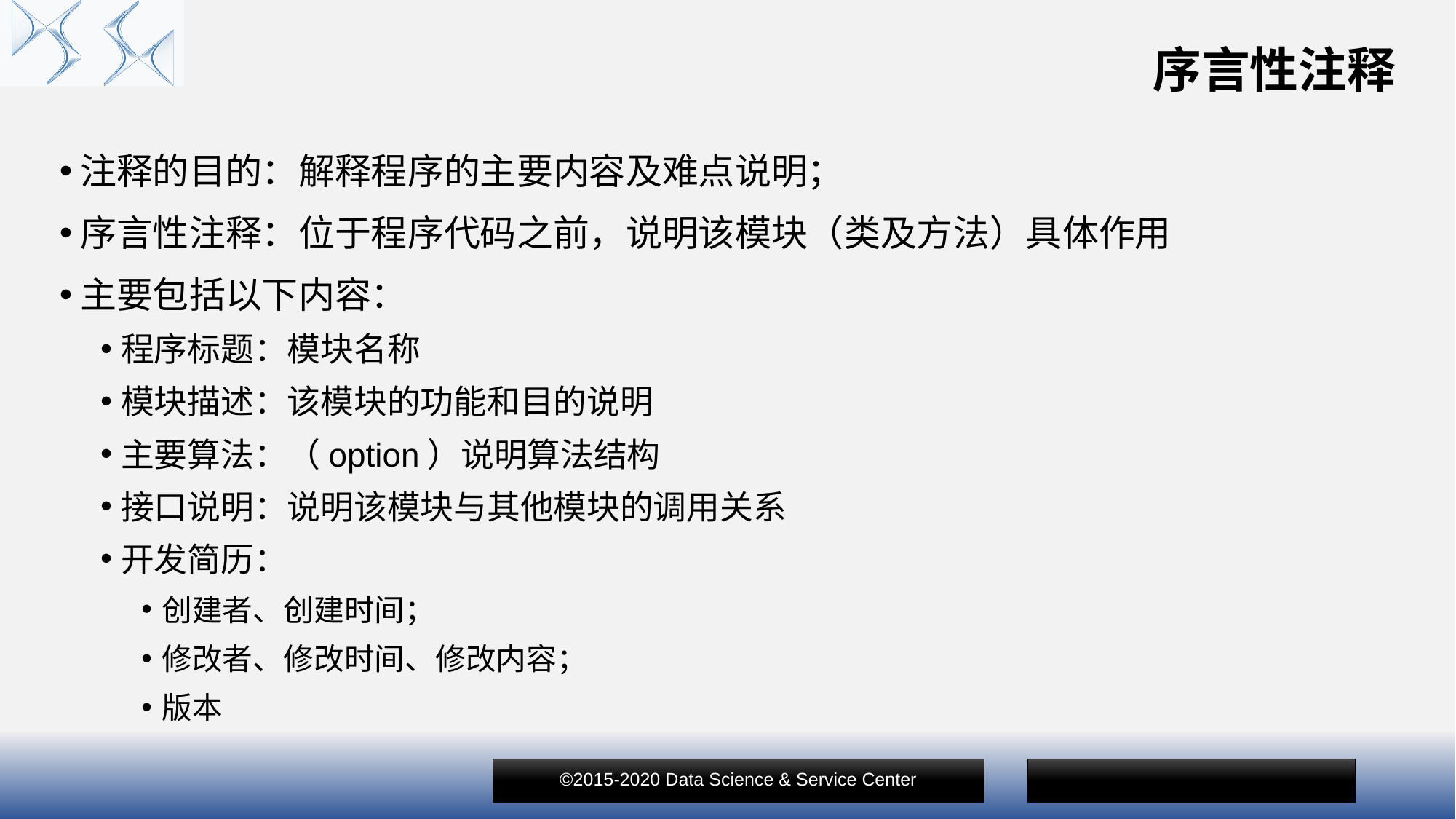

# 序言性注释
注释的目的：解释程序的主要内容及难点说明；
序言性注释：位于程序代码之前，说明该模块（类及方法）具体作用
主要包括以下内容：
程序标题：模块名称
模块描述：该模块的功能和目的说明
主要算法：（option）说明算法结构
接口说明：说明该模块与其他模块的调用关系
开发简历：
创建者、创建时间；
修改者、修改时间、修改内容；
版本

©2015-2020 Data Science & Service Center
6